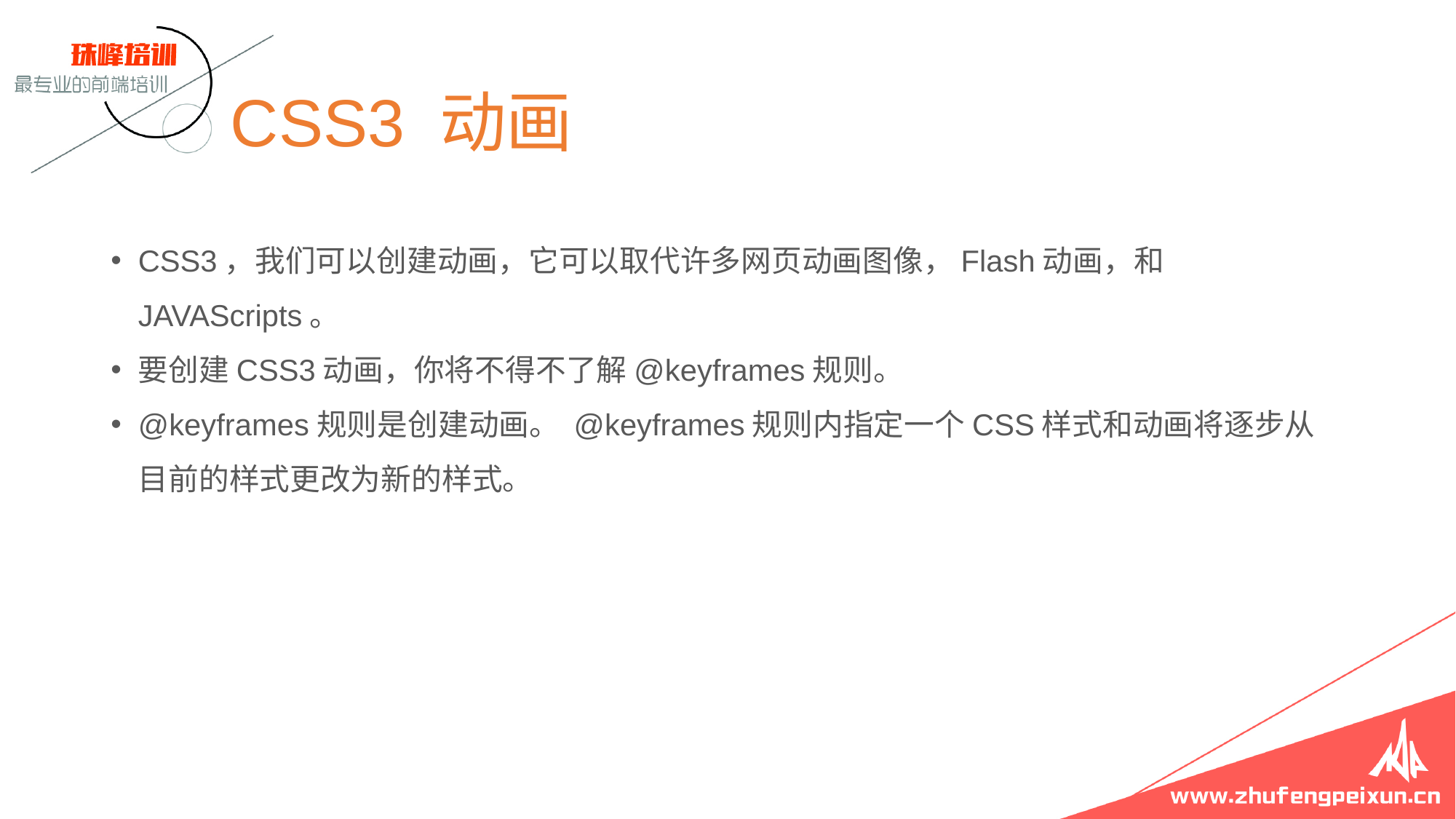

# CSS3 动画
CSS3，我们可以创建动画，它可以取代许多网页动画图像，Flash动画，和JAVAScripts。
要创建CSS3动画，你将不得不了解@keyframes规则。
@keyframes规则是创建动画。 @keyframes规则内指定一个CSS样式和动画将逐步从目前的样式更改为新的样式。